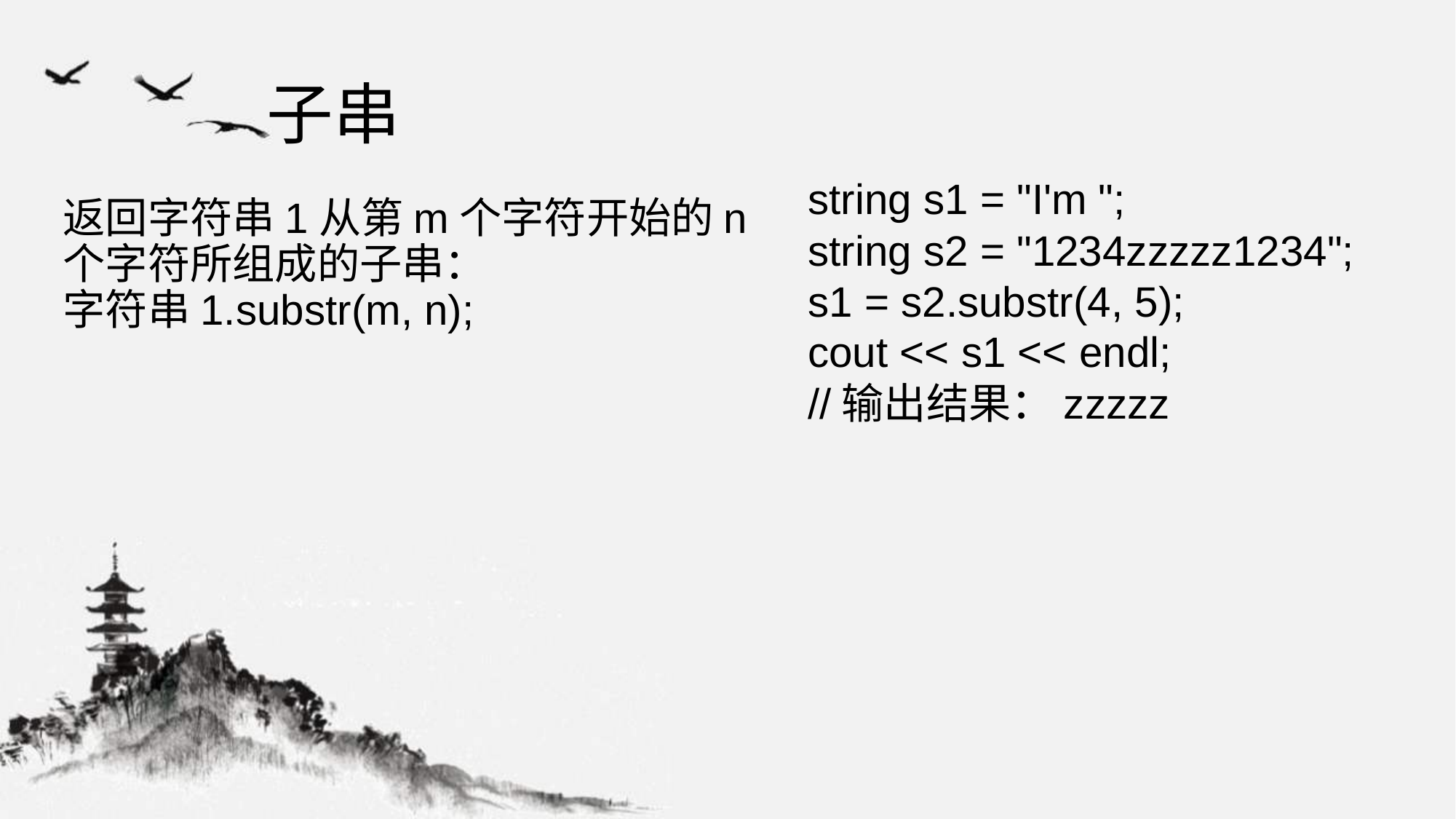

# 子串
string s1 = "I'm ";
string s2 = "1234zzzzz1234";
s1 = s2.substr(4, 5);
cout << s1 << endl;
//输出结果：zzzzz
返回字符串1从第m个字符开始的n个字符所组成的子串：
字符串1.substr(m, n);